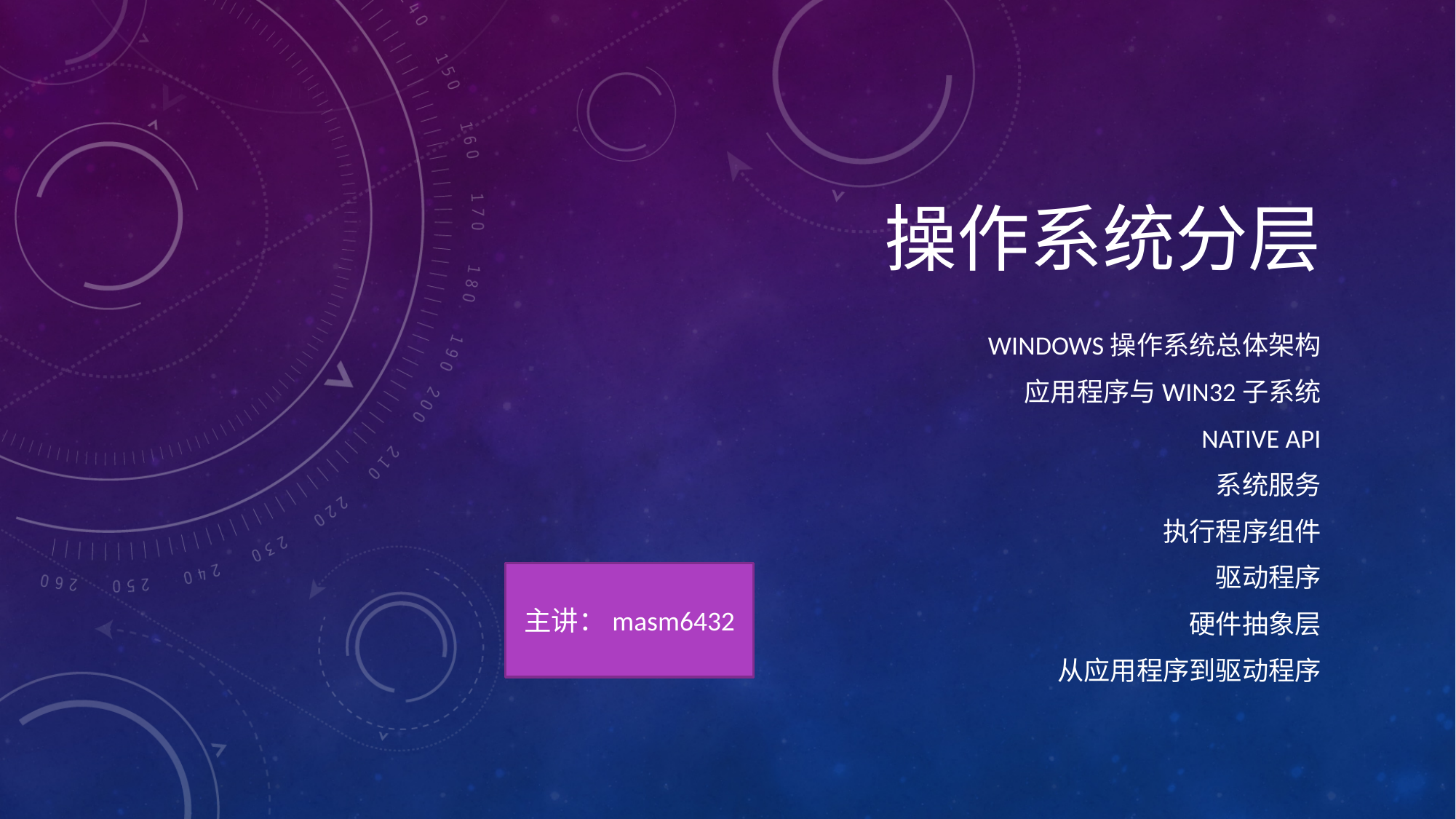

# 操作系统分层
Windows操作系统总体架构
应用程序与win32子系统
Native api
系统服务
执行程序组件
驱动程序
硬件抽象层
从应用程序到驱动程序
主讲：masm6432